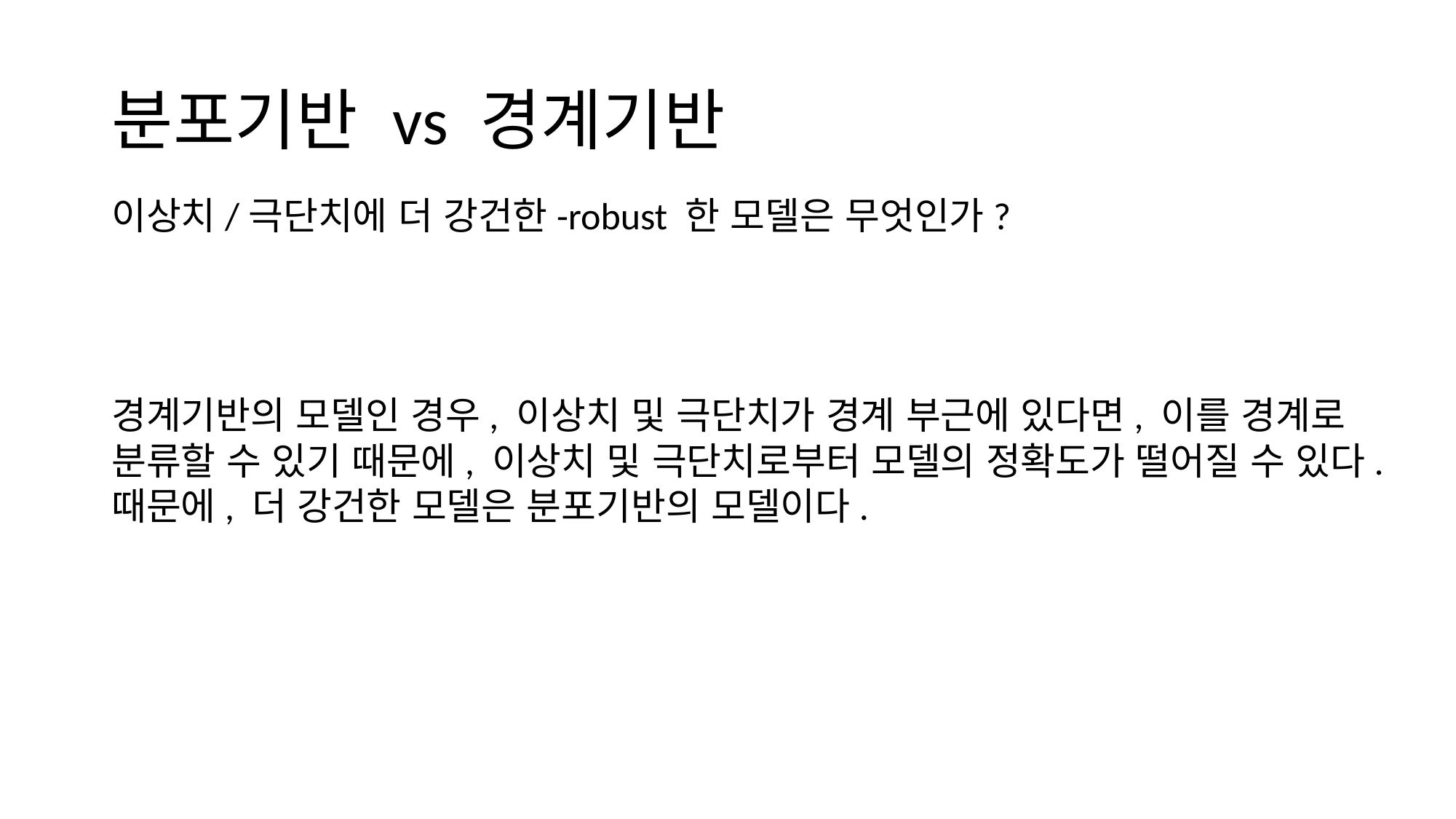

# 분포기반 vs 경계기반
이상치/극단치에 더 강건한-robust 한 모델은 무엇인가?
경계기반의 모델인 경우, 이상치 및 극단치가 경계 부근에 있다면, 이를 경계로 분류할 수 있기 때문에, 이상치 및 극단치로부터 모델의 정확도가 떨어질 수 있다. 때문에, 더 강건한 모델은 분포기반의 모델이다.